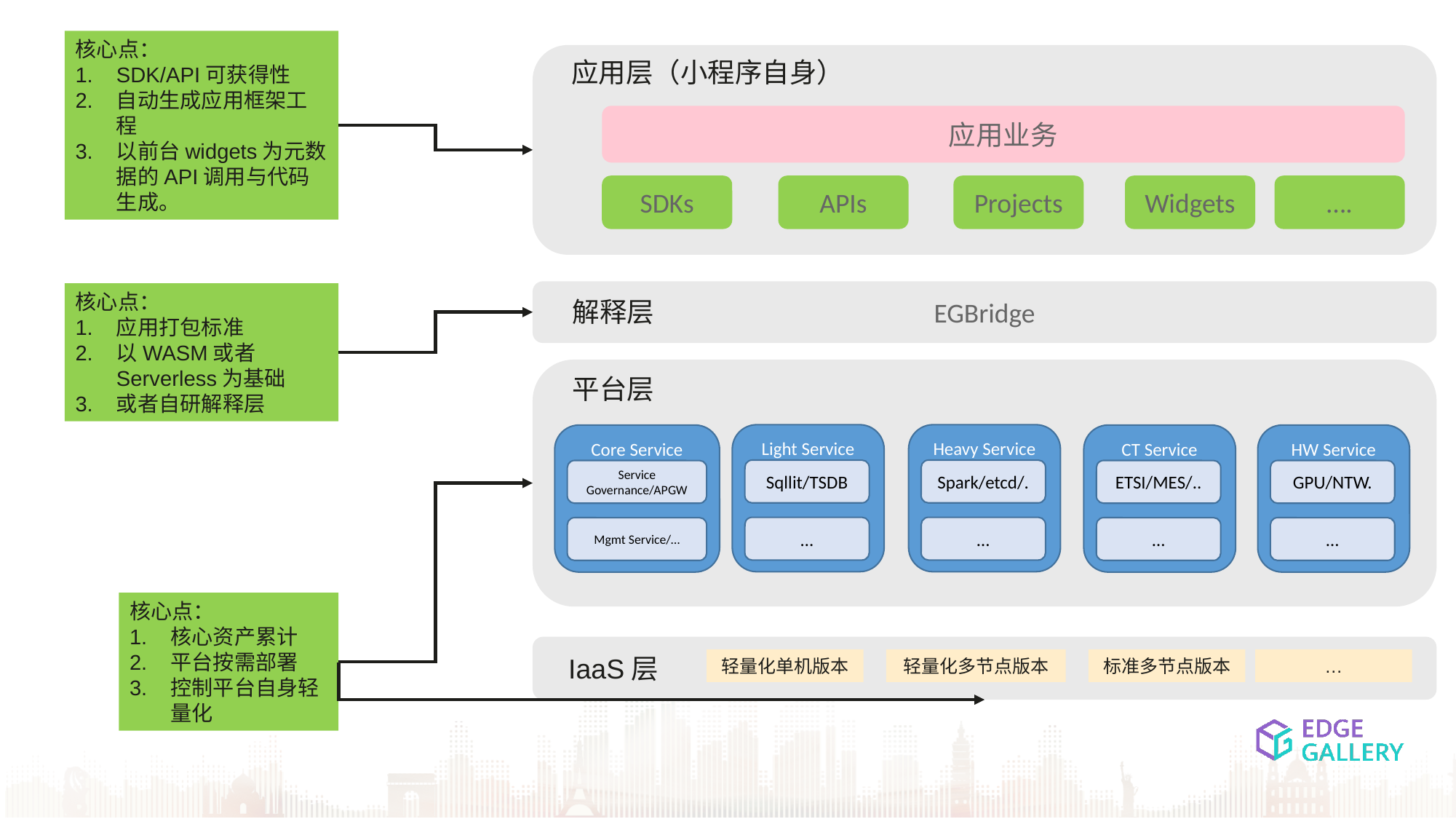

核心点：
SDK/API可获得性
自动生成应用框架工程
以前台widgets为元数据的API调用与代码生成。

应用层（小程序自身）
应用业务
APIs
SDKs
Projects
Widgets
….
EGBridge
核心点：
应用打包标准
以WASM或者Serverless为基础
或者自研解释层
解释层

平台层
Light Service
Sqllit/TSDB
…
Heavy Service
Spark/etcd/.
…
Core Service
Service Governance/APGW
Mgmt Service/…
CT Service
ETSI/MES/..
…
HW Service
GPU/NTW.
…
核心点：
核心资产累计
平台按需部署
控制平台自身轻量化

IaaS层
轻量化多节点版本
轻量化单机版本
标准多节点版本
…